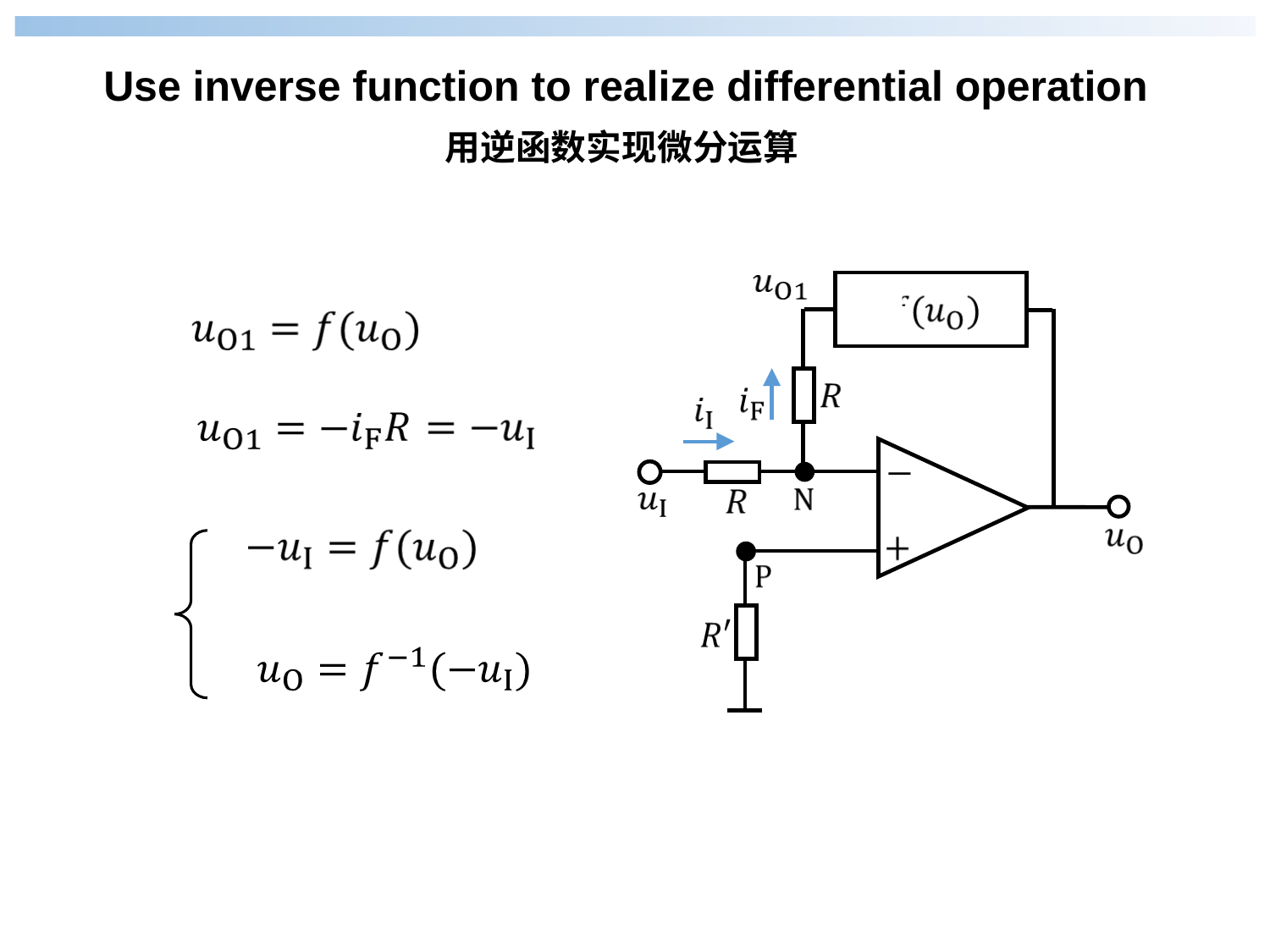

Use inverse function to realize differential operation
用逆函数实现微分运算